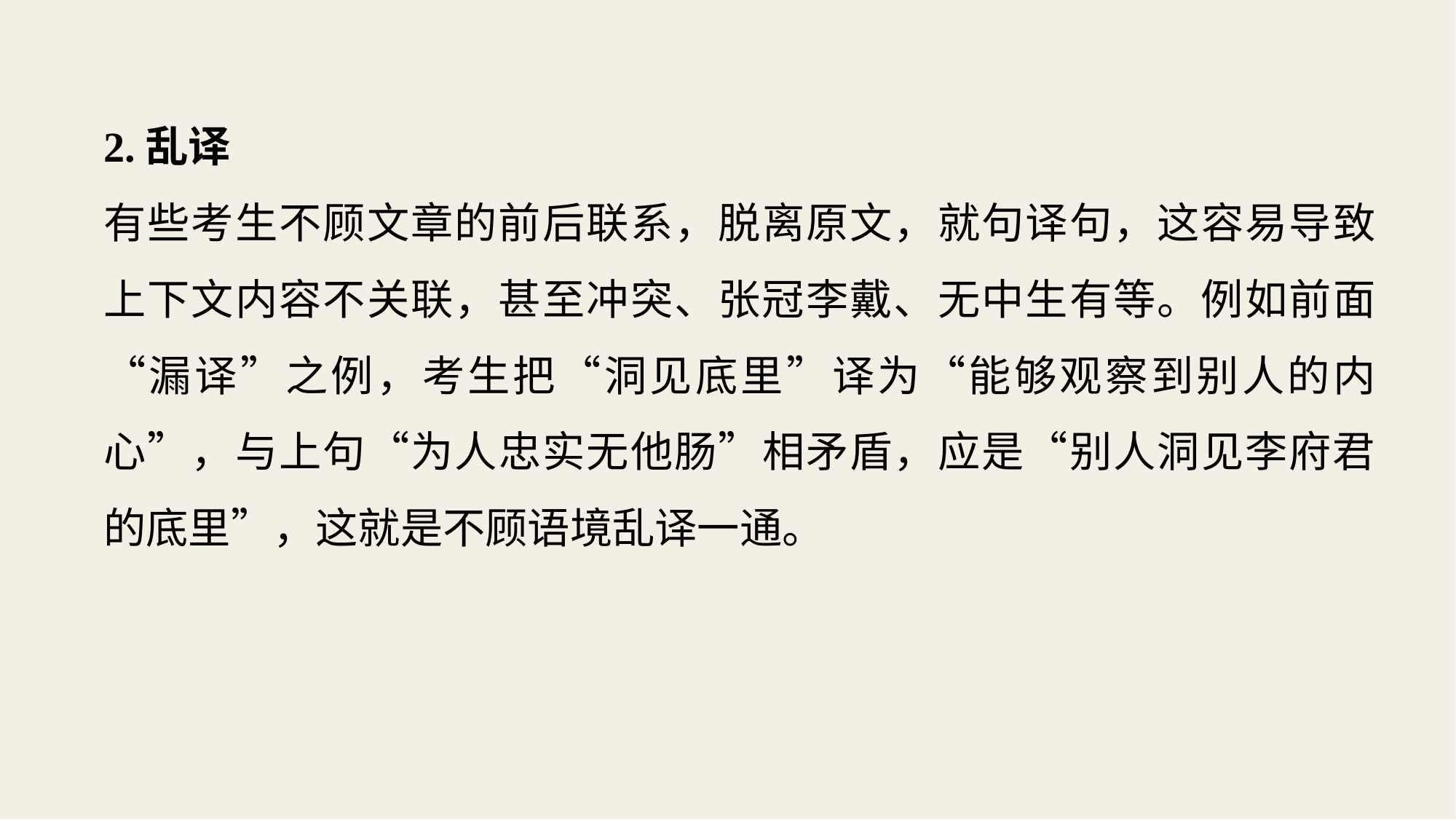

2.乱译
有些考生不顾文章的前后联系，脱离原文，就句译句，这容易导致上下文内容不关联，甚至冲突、张冠李戴、无中生有等。例如前面“漏译”之例，考生把“洞见底里”译为“能够观察到别人的内心”，与上句“为人忠实无他肠”相矛盾，应是“别人洞见李府君的底里”，这就是不顾语境乱译一通。